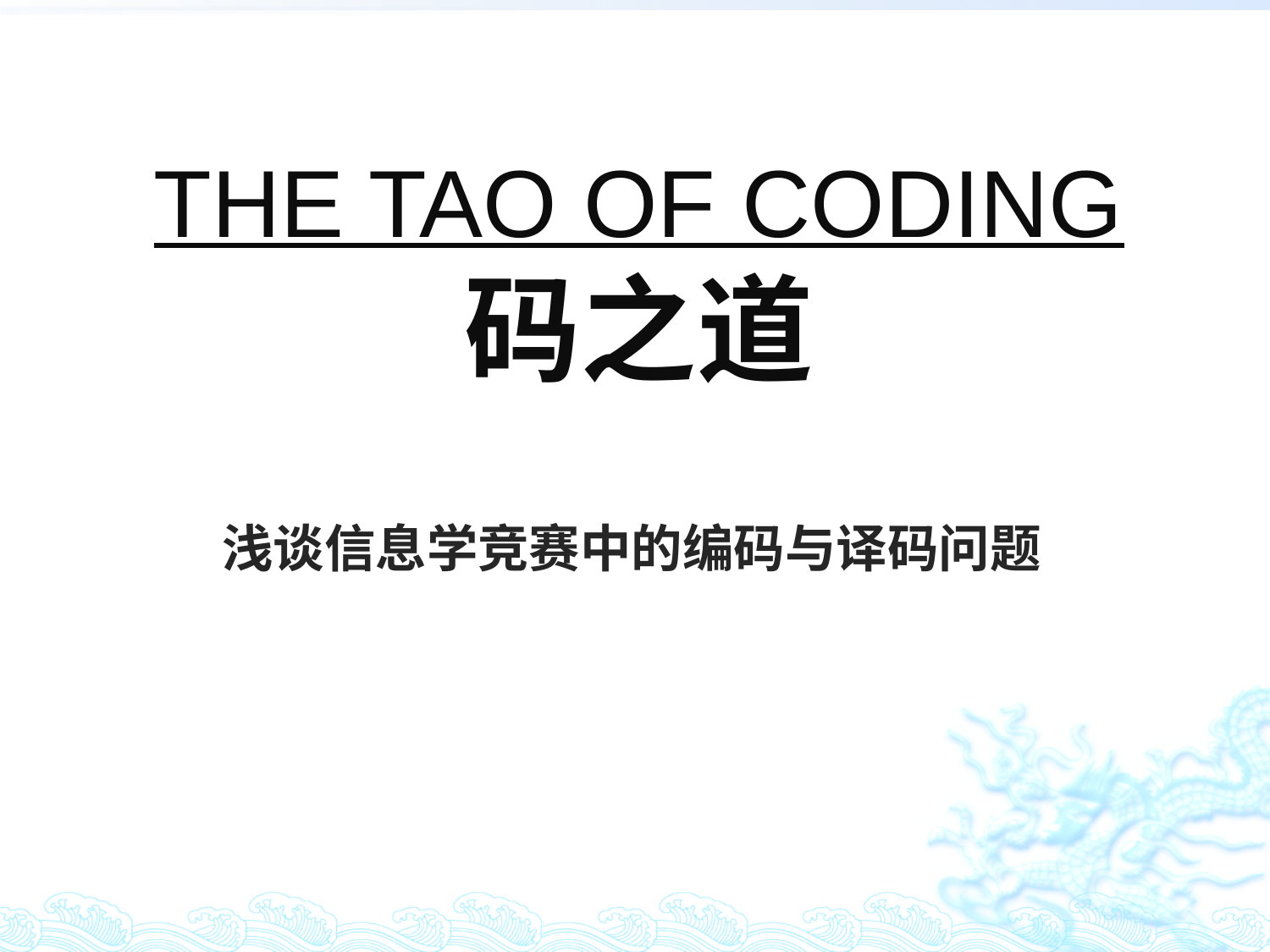

# The Tao of Coding 码之道
浅谈信息学竞赛中的编码与译码问题